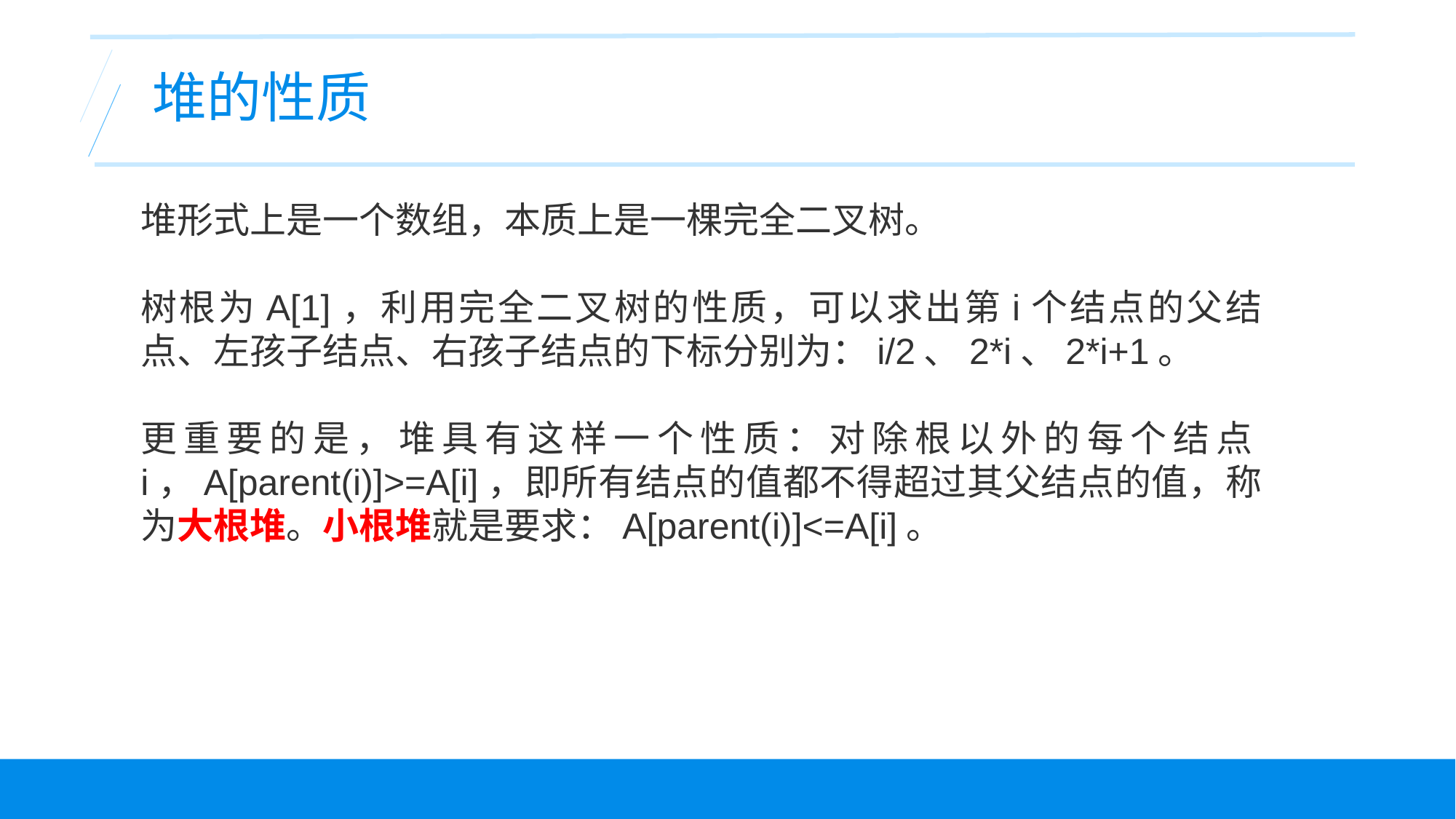

# 堆的性质
堆形式上是一个数组，本质上是一棵完全二叉树。

树根为A[1]，利用完全二叉树的性质，可以求出第i个结点的父结点、左孩子结点、右孩子结点的下标分别为：i/2、2*i、2*i+1。

更重要的是，堆具有这样一个性质：对除根以外的每个结点i，A[parent(i)]>=A[i]，即所有结点的值都不得超过其父结点的值，称为大根堆。小根堆就是要求：A[parent(i)]<=A[i]。